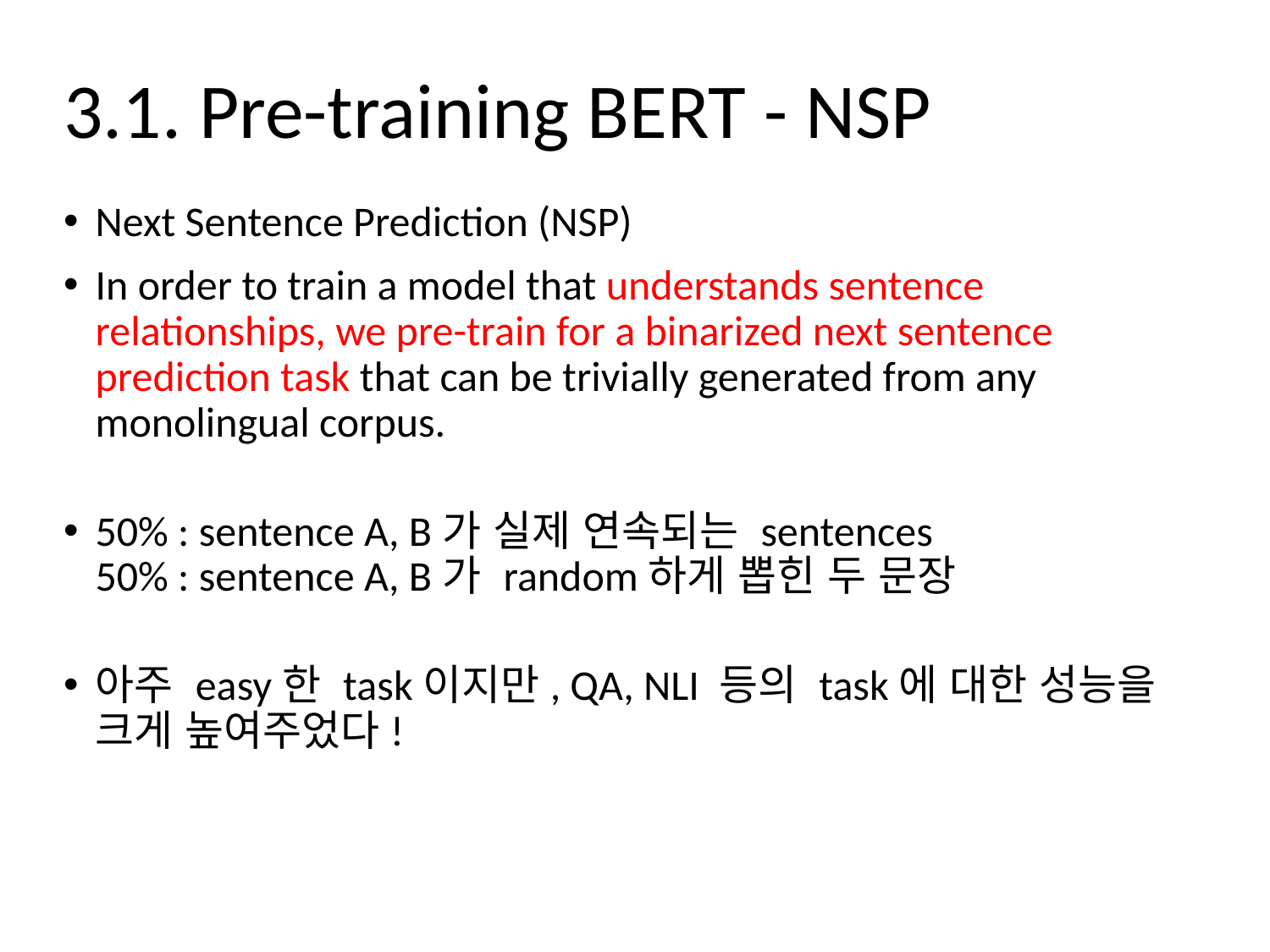

# 3.1. Pre-training BERT - NSP
Next Sentence Prediction (NSP)
In order to train a model that understands sentence relationships, we pre-train for a binarized next sentence prediction task that can be trivially generated from any monolingual corpus.
50% : sentence A, B가 실제 연속되는 sentences
50% : sentence A, B가 random하게 뽑힌 두 문장
아주 easy한 task이지만, QA, NLI 등의 task에 대한 성능을 크게 높여주었다!